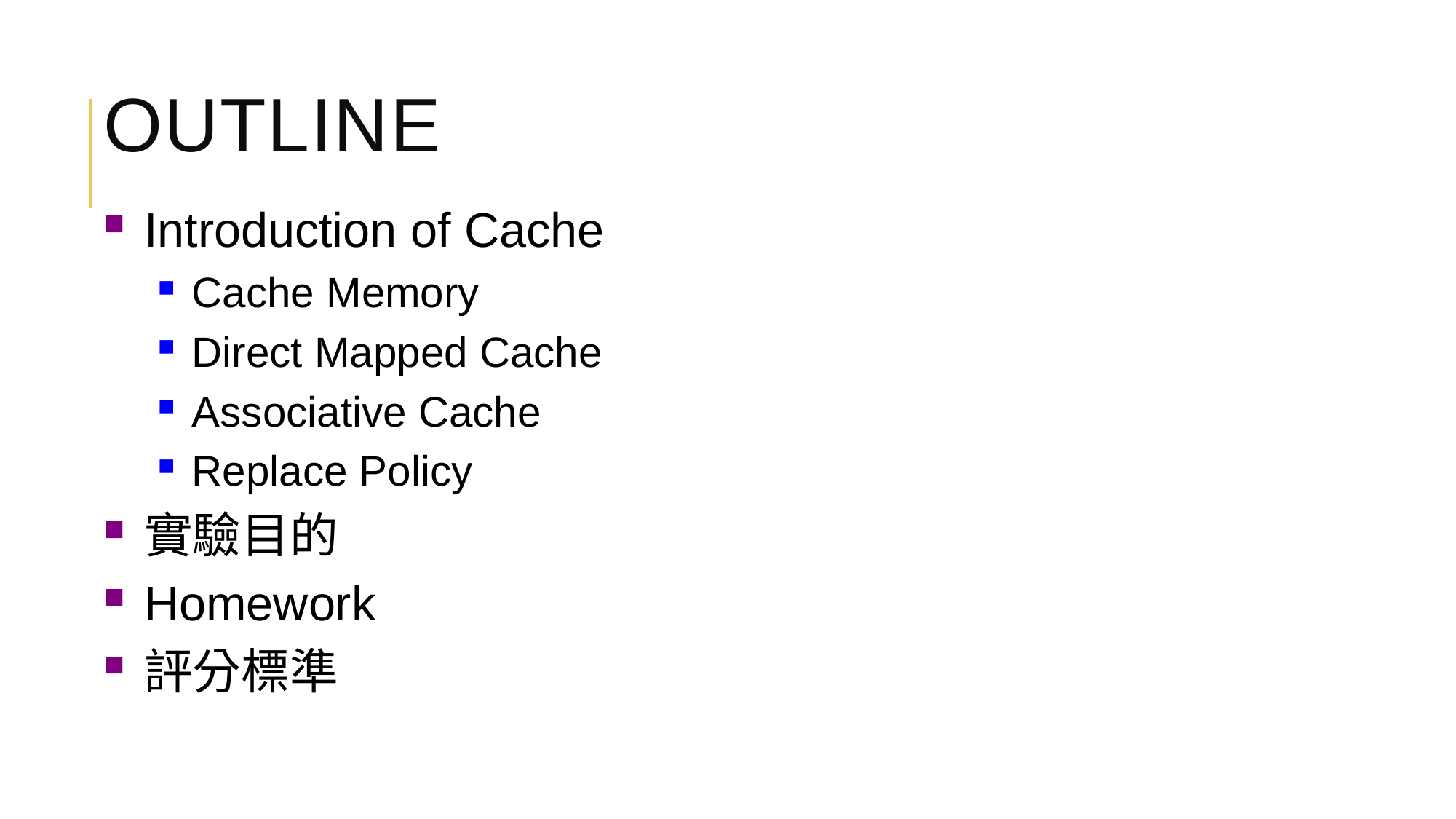

# Outline
Introduction of Cache
Cache Memory
Direct Mapped Cache
Associative Cache
Replace Policy
實驗目的
Homework
評分標準